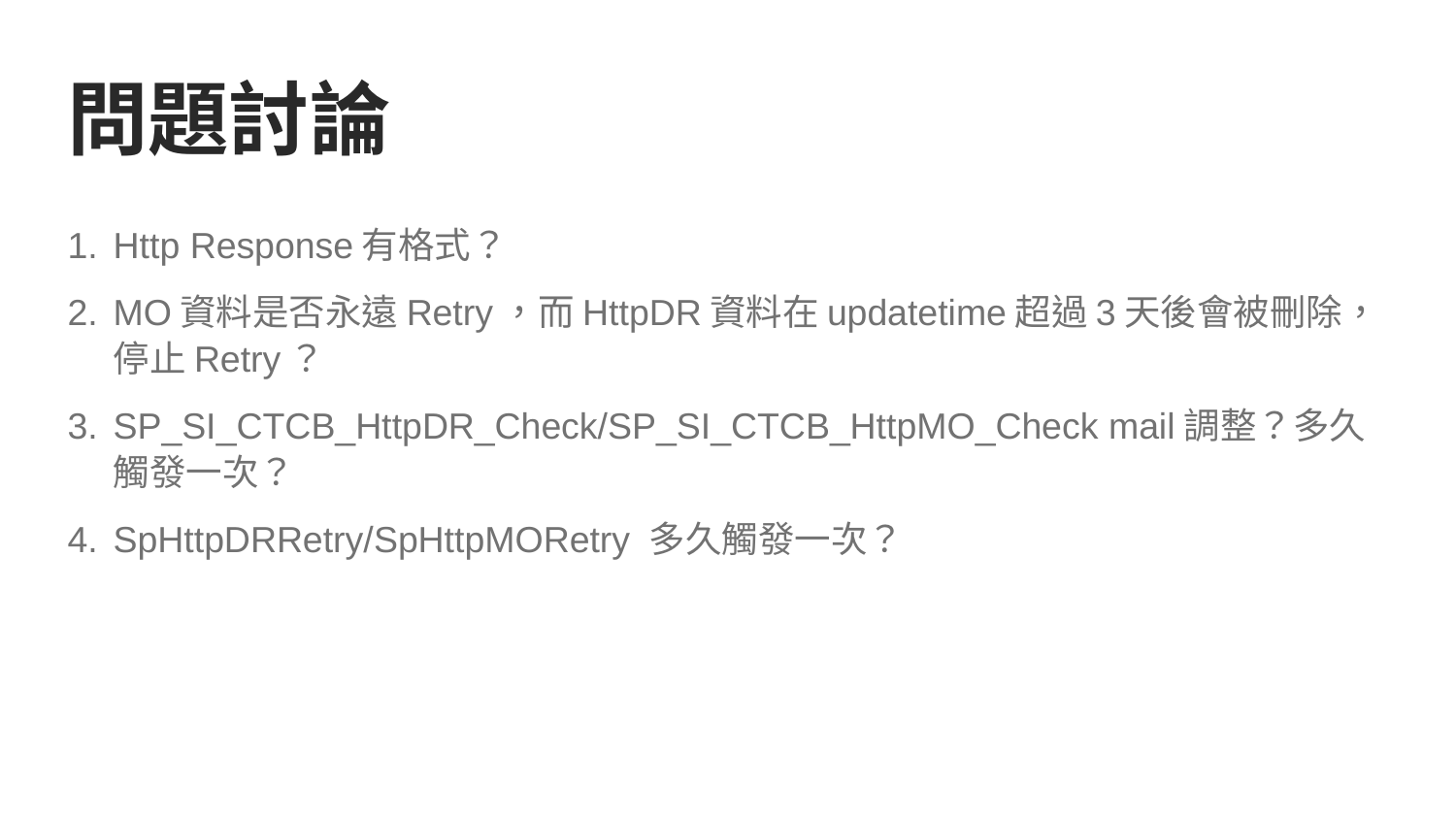

# 問題討論

Http Response有格式？
MO資料是否永遠Retry，而HttpDR資料在updatetime超過3天後會被刪除，停止Retry？
SP_SI_CTCB_HttpDR_Check/SP_SI_CTCB_HttpMO_Check mail調整？多久觸發一次？
SpHttpDRRetry/SpHttpMORetry 多久觸發一次？